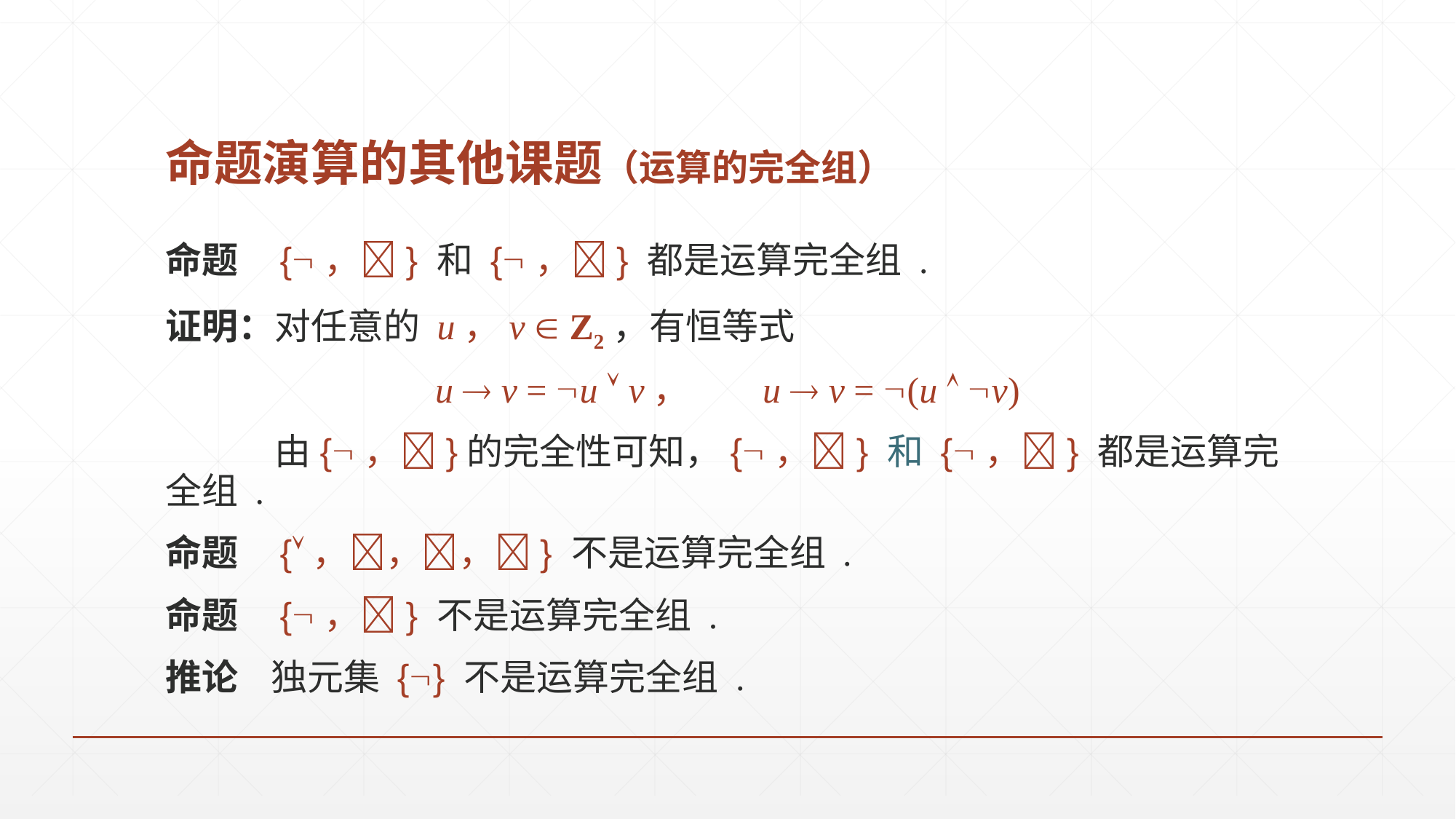

# 命题演算的其他课题（运算的完全组）
命题    {¬，∨} 和 {¬，∧} 都是运算完全组 .
证明：对任意的 u，v ∈ Z2，有恒等式
u → v = ¬u ∨ v，	u → v = ¬(u ∧ ¬v)
 	由{¬，→}的完全性可知，{¬，∨} 和 {¬，∧} 都是运算完全组 .
命题    {∨，∧，→，↔} 不是运算完全组 .
命题    {¬，↔} 不是运算完全组 .
推论    独元集 {¬} 不是运算完全组 .